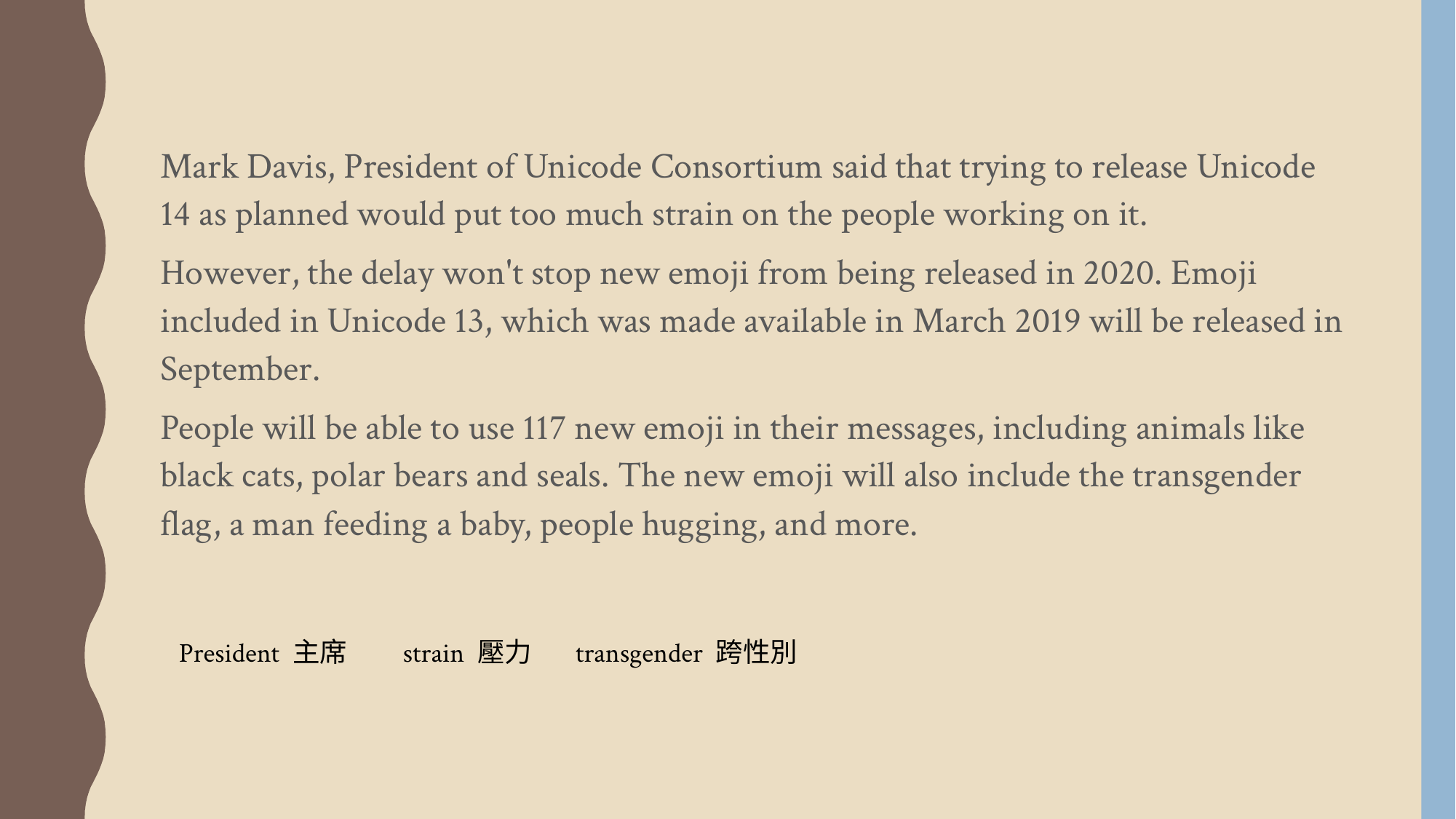

Mark Davis, President of Unicode Consortium said that trying to release Unicode 14 as planned would put too much strain on the people working on it.
However, the delay won't stop new emoji from being released in 2020. Emoji included in Unicode 13, which was made available in March 2019 will be released in September.
People will be able to use 117 new emoji in their messages, including animals like black cats, polar bears and seals. The new emoji will also include the transgender flag, a man feeding a baby, people hugging, and more.

President 主席        strain 壓力      transgender 跨性別